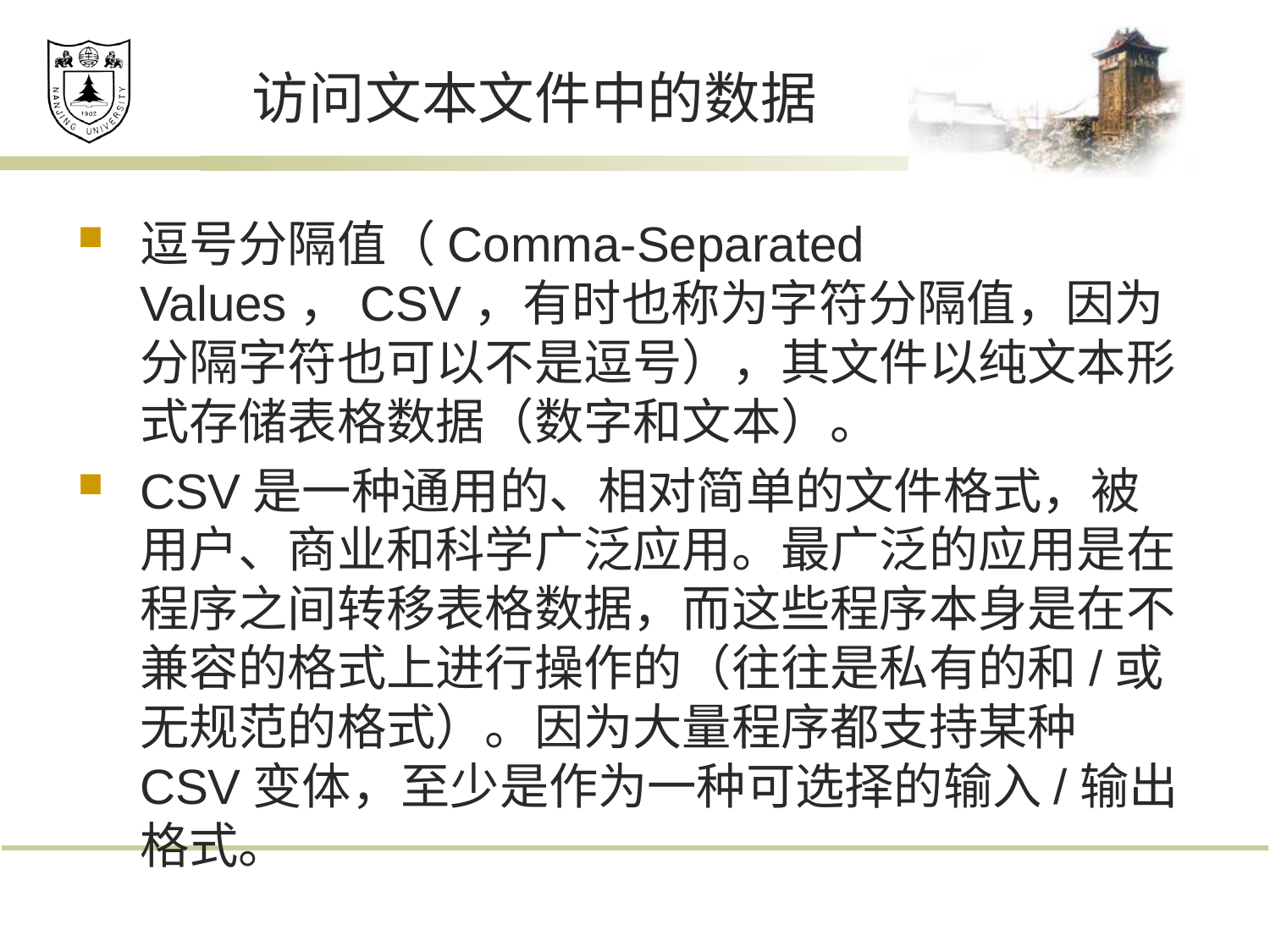

# 访问文本文件中的数据
逗号分隔值（Comma-Separated Values，CSV，有时也称为字符分隔值，因为分隔字符也可以不是逗号），其文件以纯文本形式存储表格数据（数字和文本）。
CSV是一种通用的、相对简单的文件格式，被用户、商业和科学广泛应用。最广泛的应用是在程序之间转移表格数据，而这些程序本身是在不兼容的格式上进行操作的（往往是私有的和/或无规范的格式）。因为大量程序都支持某种CSV变体，至少是作为一种可选择的输入/输出格式。